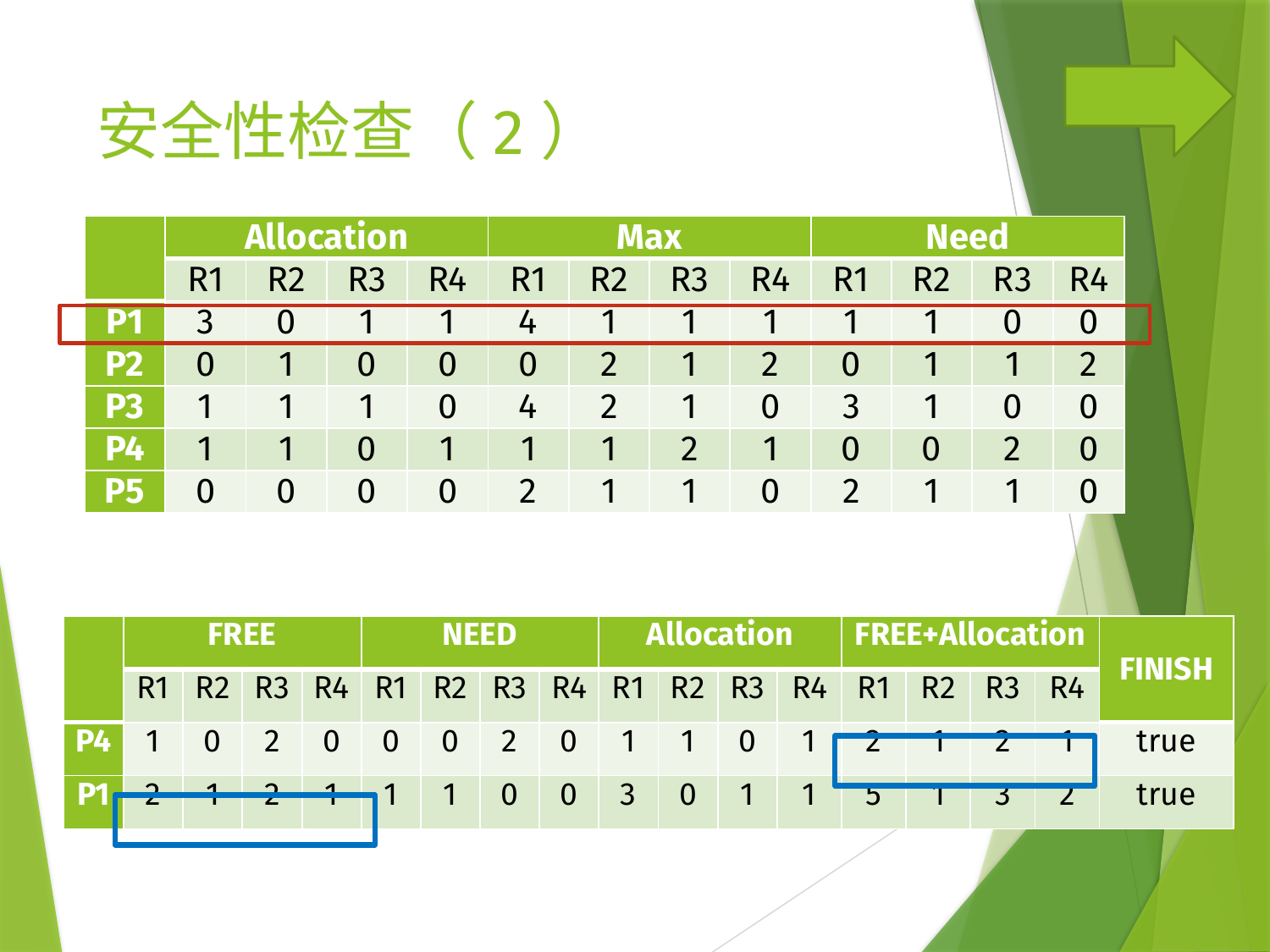

# 安全性检查（2）
|  | Allocation |  |  |  | Max |  |  |  | Need |  |  |  |
| --- | --- | --- | --- | --- | --- | --- | --- | --- | --- | --- | --- | --- |
|  | R1 | R2 | R3 | R4 | R1 | R2 | R3 | R4 | R1 | R2 | R3 | R4 |
| P1 | 3 | 0 | 1 | 1 | 4 | 1 | 1 | 1 | 1 | 1 | 0 | 0 |
| P2 | 0 | 1 | 0 | 0 | 0 | 2 | 1 | 2 | 0 | 1 | 1 | 2 |
| P3 | 1 | 1 | 1 | 0 | 4 | 2 | 1 | 0 | 3 | 1 | 0 | 0 |
| P4 | 1 | 1 | 0 | 1 | 1 | 1 | 2 | 1 | 0 | 0 | 2 | 0 |
| P5 | 0 | 0 | 0 | 0 | 2 | 1 | 1 | 0 | 2 | 1 | 1 | 0 |

|  | FREE |  |  |  | NEED |  |  |  | Allocation |  |  |  | FREE+Allocation |  |  |  | FINISH |
| --- | --- | --- | --- | --- | --- | --- | --- | --- | --- | --- | --- | --- | --- | --- | --- | --- | --- |
|  | R1 | R2 | R3 | R4 | R1 | R2 | R3 | R4 | R1 | R2 | R3 | R4 | R1 | R2 | R3 | R4 |  |
| P4 | 1 | 0 | 2 | 0 | 0 | 0 | 2 | 0 | 1 | 1 | 0 | 1 | 2 | 1 | 2 | 1 | true |
| P1 | 2 | 1 | 2 | 1 | 1 | 1 | 0 | 0 | 3 | 0 | 1 | 1 | 5 | 1 | 3 | 2 | true |